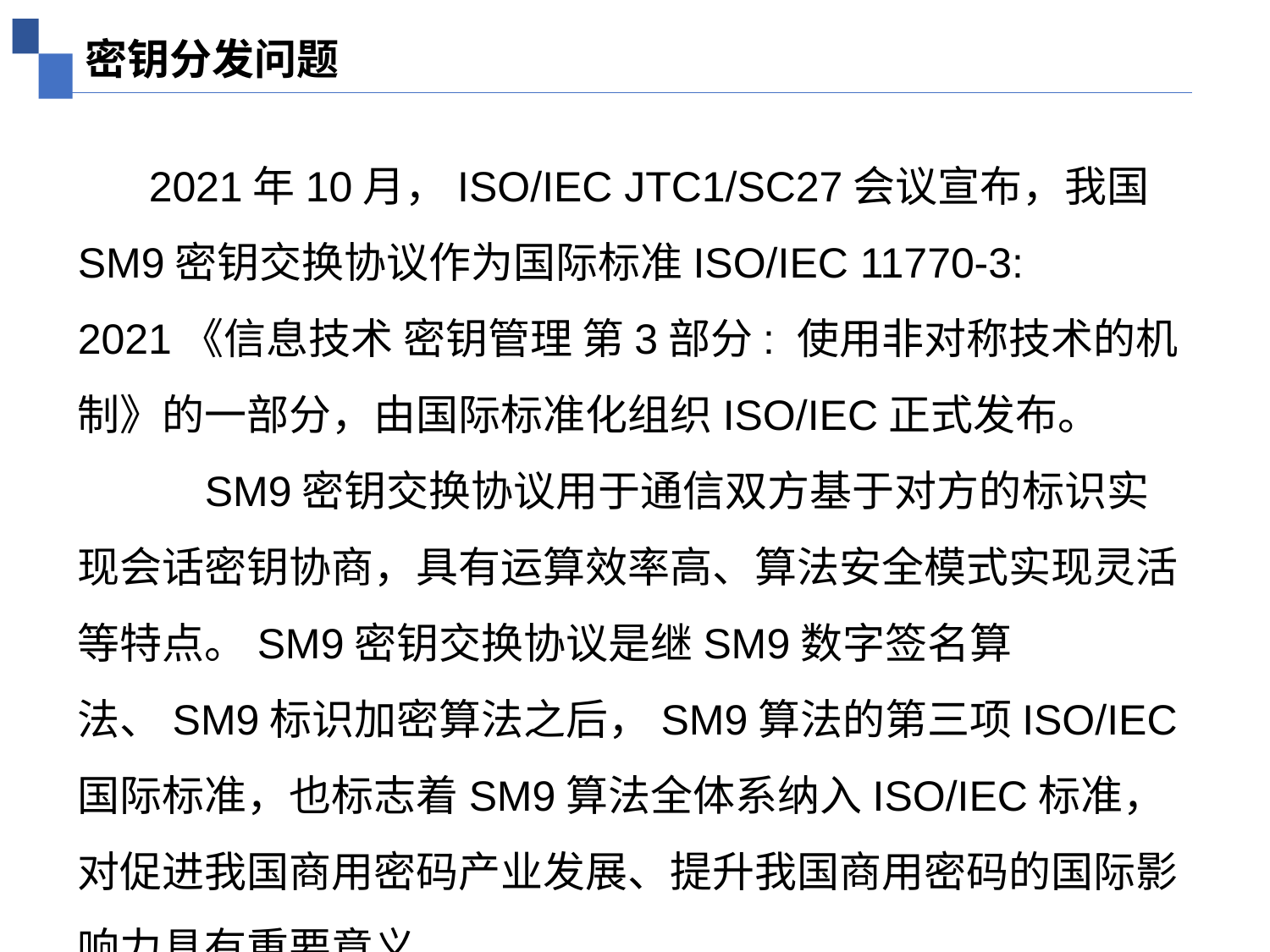

密钥分发问题
      2021年10月，ISO/IEC JTC1/SC27会议宣布，我国SM9密钥交换协议作为国际标准ISO/IEC 11770-3: 2021《信息技术 密钥管理 第3部分: 使用非对称技术的机制》的一部分，由国际标准化组织ISO/IEC正式发布。
	SM9密钥交换协议用于通信双方基于对方的标识实现会话密钥协商，具有运算效率高、算法安全模式实现灵活等特点。SM9密钥交换协议是继SM9数字签名算法、SM9标识加密算法之后，SM9算法的第三项ISO/IEC国际标准，也标志着SM9算法全体系纳入ISO/IEC标准，对促进我国商用密码产业发展、提升我国商用密码的国际影响力具有重要意义。
6